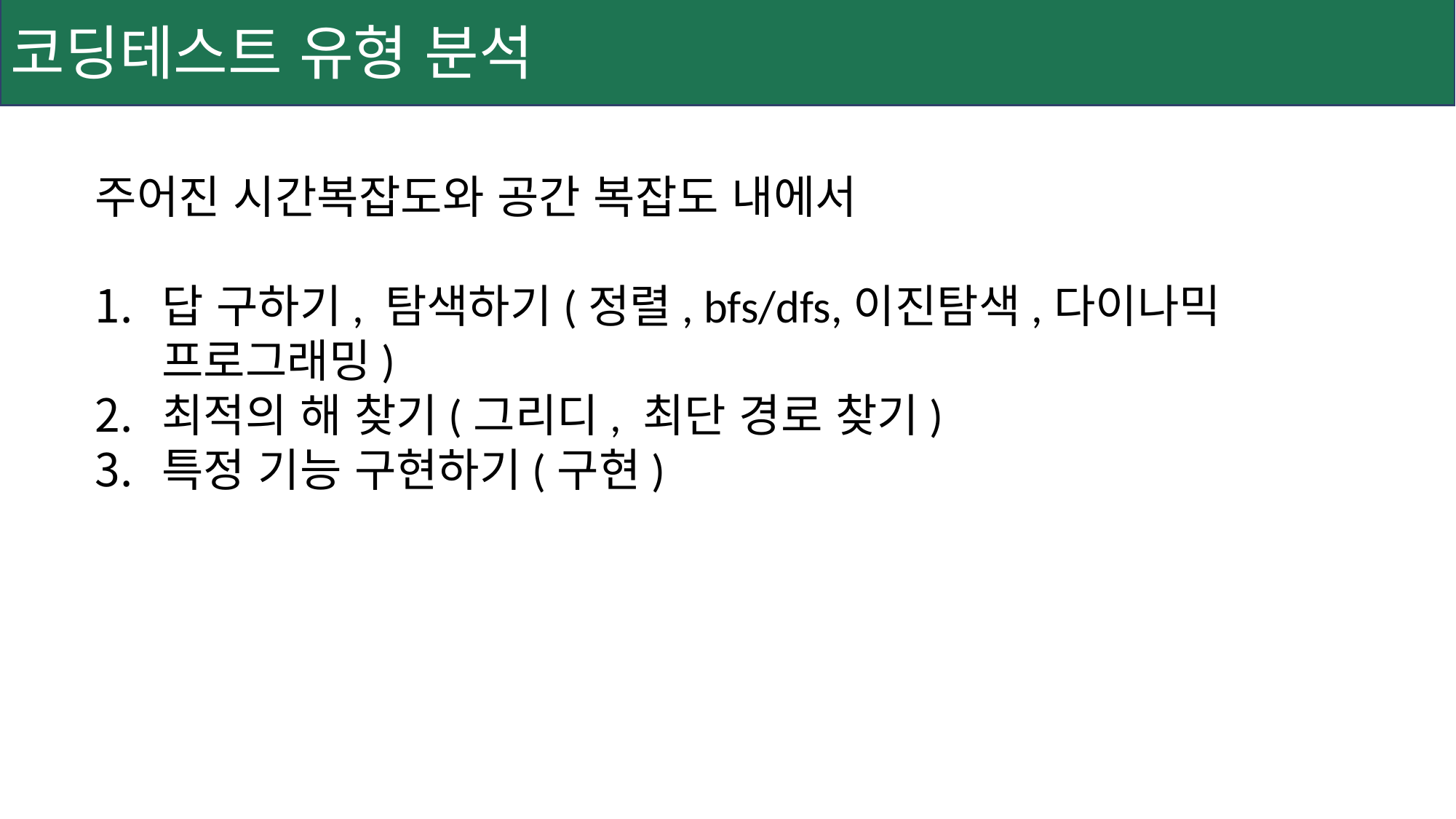

코딩테스트 유형 분석
주어진 시간복잡도와 공간 복잡도 내에서

답 구하기, 탐색하기(정렬, bfs/dfs,이진탐색,다이나믹 프로그래밍)
최적의 해 찾기(그리디, 최단 경로 찾기)
특정 기능 구현하기(구현)